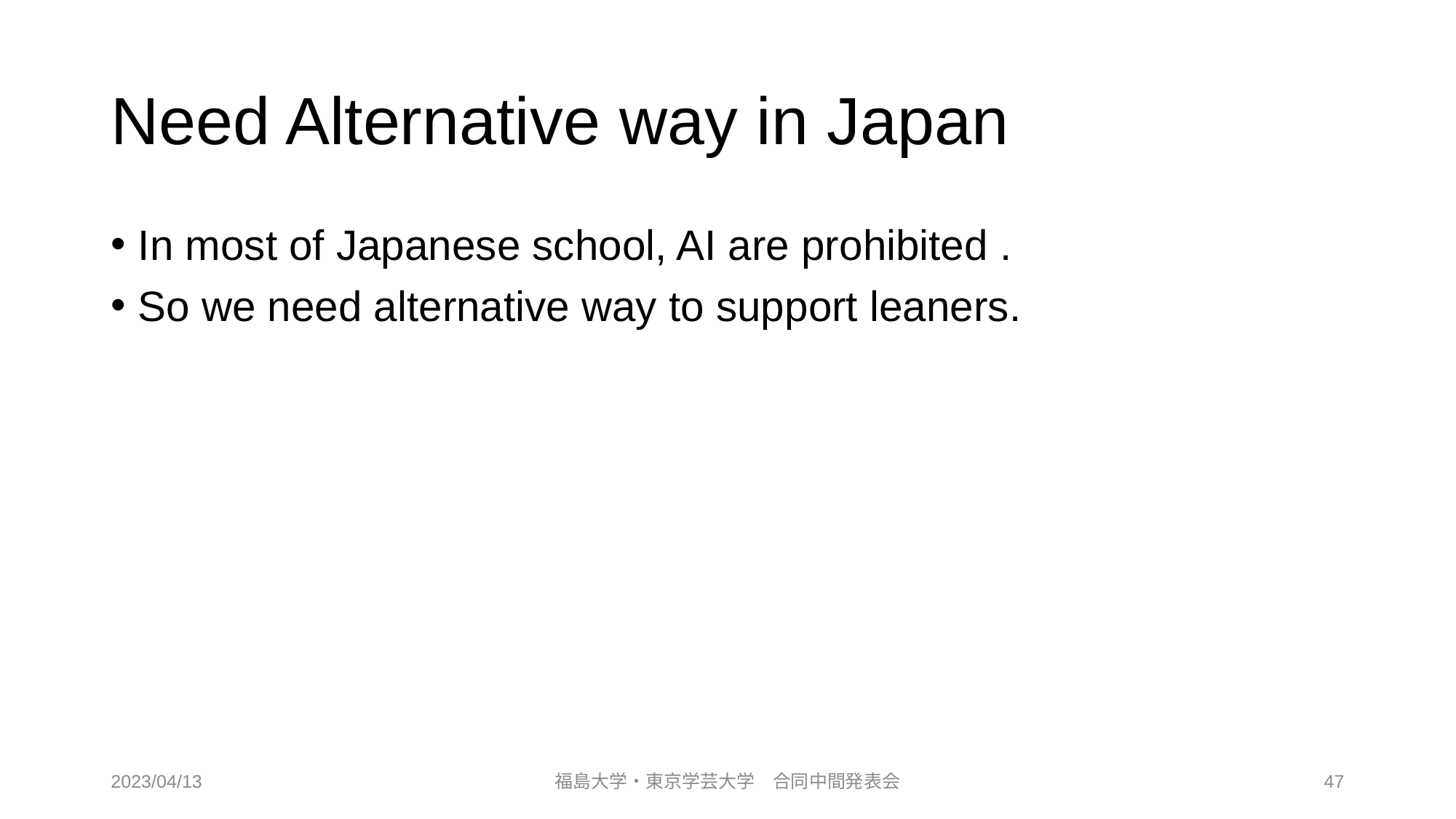

# Need Alternative way in Japan
In most of Japanese school, AI are prohibited .
So we need alternative way to support leaners.

2023/04/13
福島大学・東京学芸大学　合同中間発表会
47